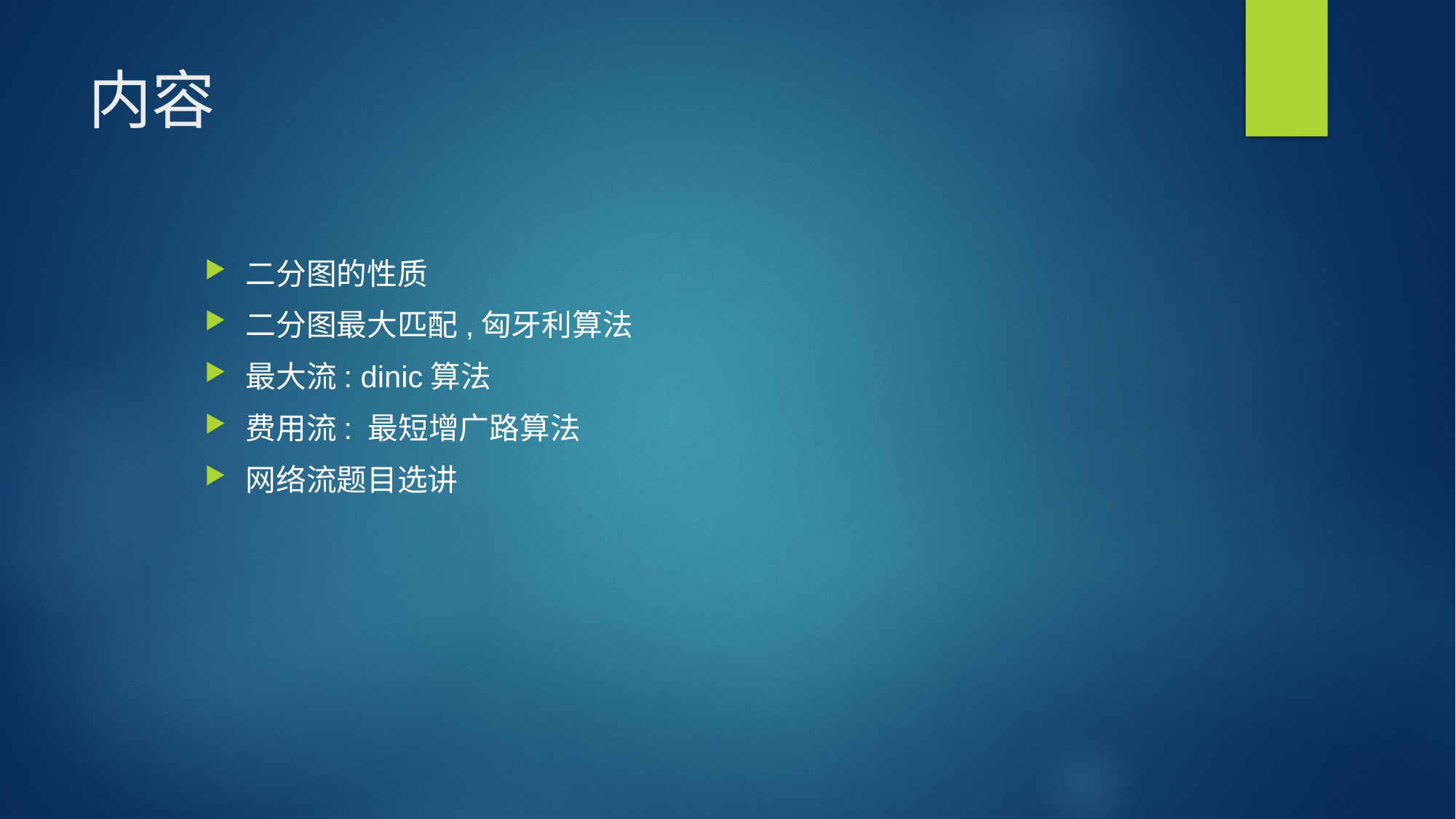

# 内容
二分图的性质
二分图最大匹配,匈牙利算法
最大流: dinic算法
费用流: 最短增广路算法
网络流题目选讲